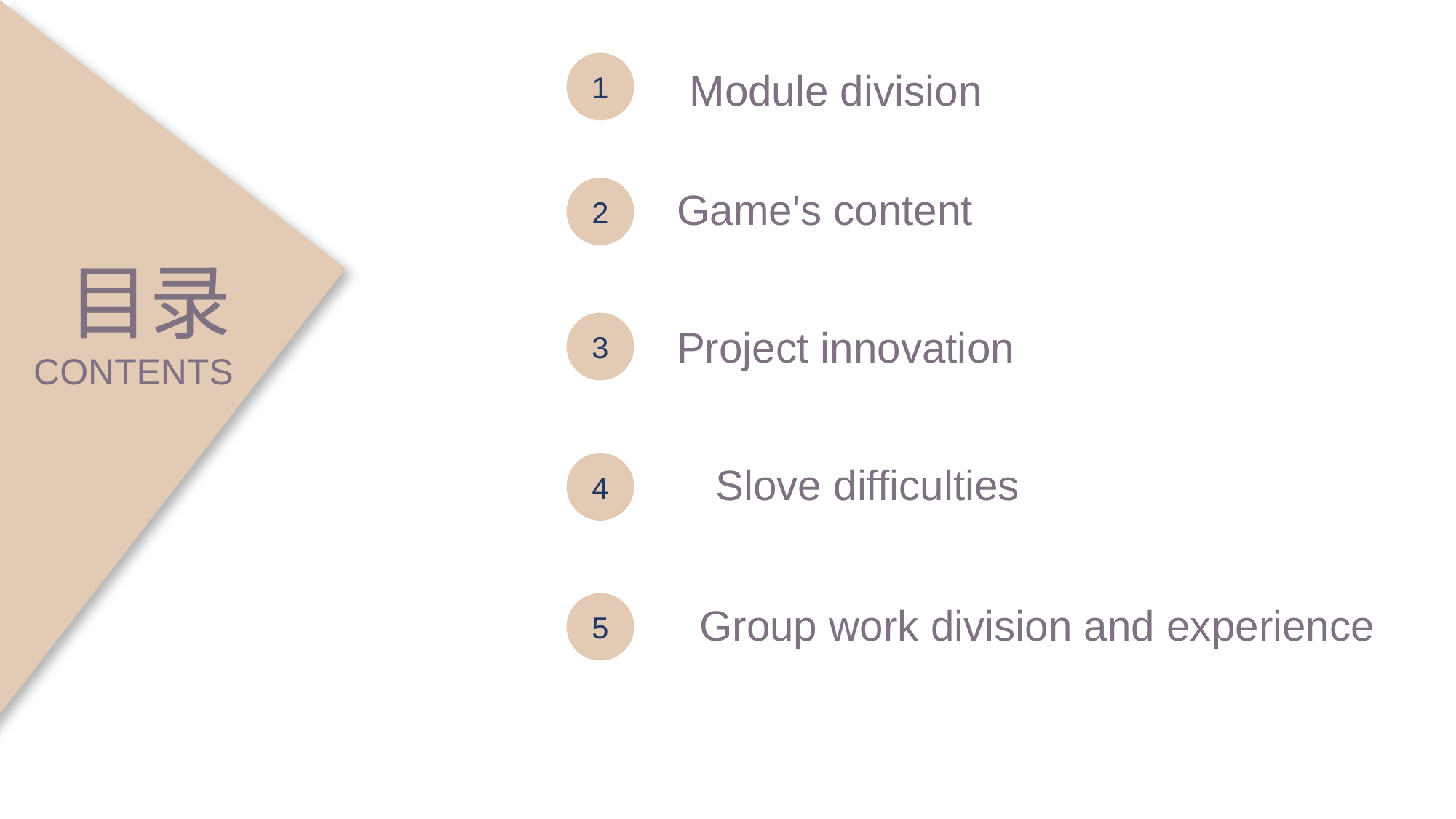

1
Module division

Game's content
2
目录
3
Project innovation
CONTENTS
Slove difficulties
4
5
Group work division and experience